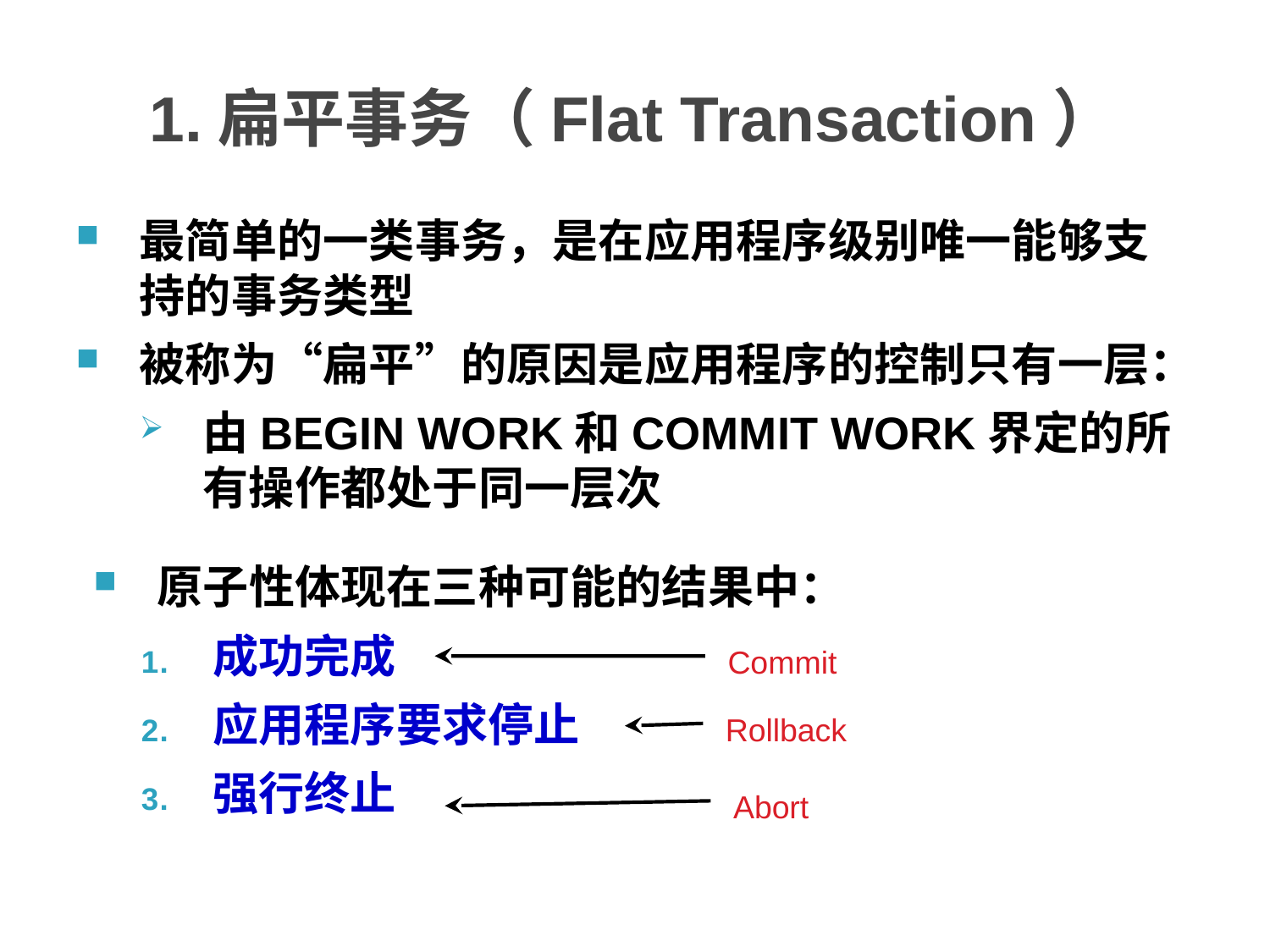

# 1.扁平事务（Flat Transaction）
最简单的一类事务，是在应用程序级别唯一能够支持的事务类型
被称为“扁平”的原因是应用程序的控制只有一层：
由BEGIN WORK和COMMIT WORK界定的所有操作都处于同一层次
原子性体现在三种可能的结果中：
成功完成
应用程序要求停止
强行终止
Commit

Rollback

Abort